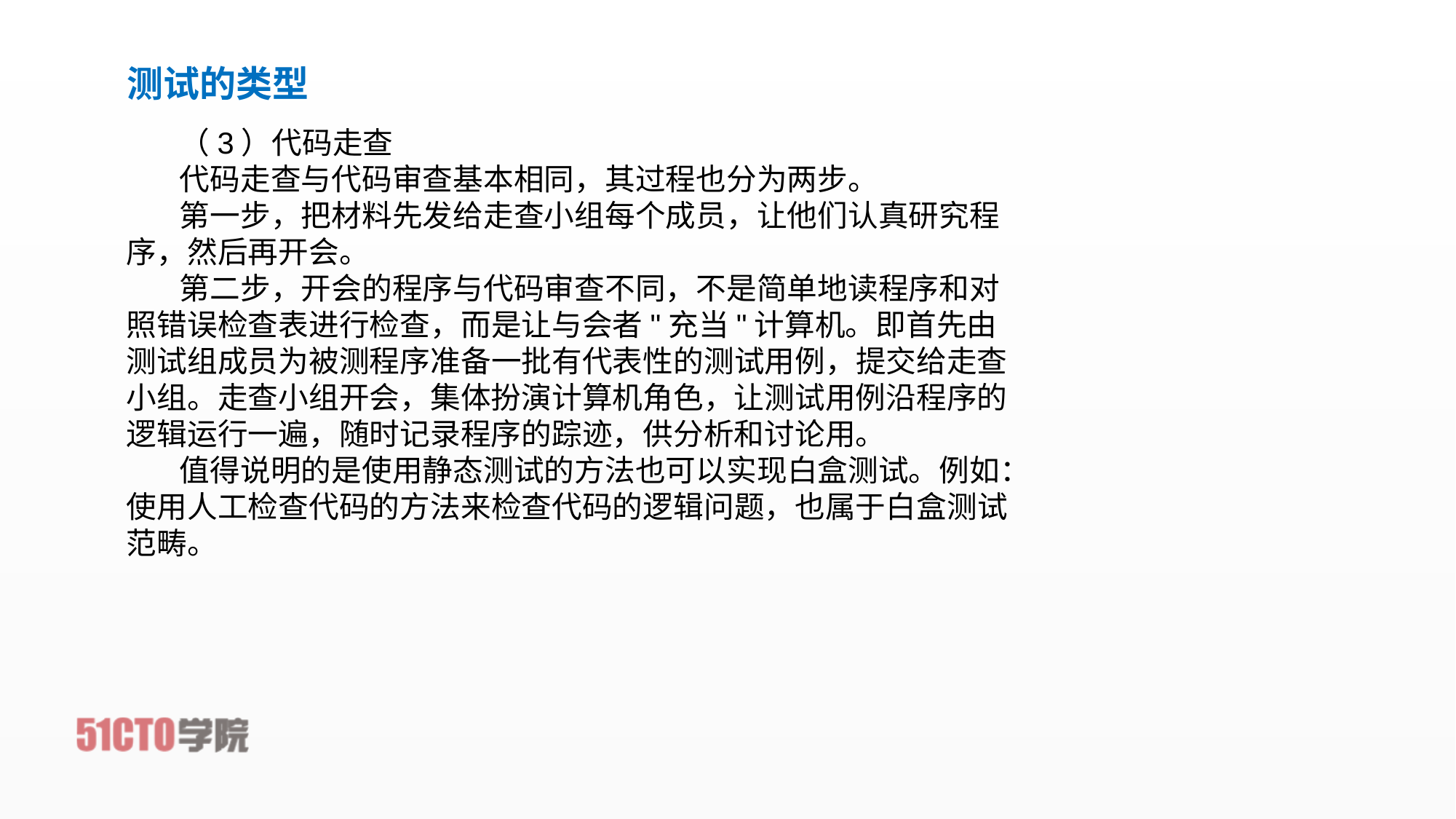

# 测试的类型
（3）代码走查
代码走查与代码审查基本相同，其过程也分为两步。
第一步，把材料先发给走查小组每个成员，让他们认真研究程序，然后再开会。
第二步，开会的程序与代码审查不同，不是简单地读程序和对照错误检查表进行检查，而是让与会者"充当"计算机。即首先由测试组成员为被测程序准备一批有代表性的测试用例，提交给走查小组。走查小组开会，集体扮演计算机角色，让测试用例沿程序的逻辑运行一遍，随时记录程序的踪迹，供分析和讨论用。
值得说明的是使用静态测试的方法也可以实现白盒测试。例如：使用人工检查代码的方法来检查代码的逻辑问题，也属于白盒测试范畴。